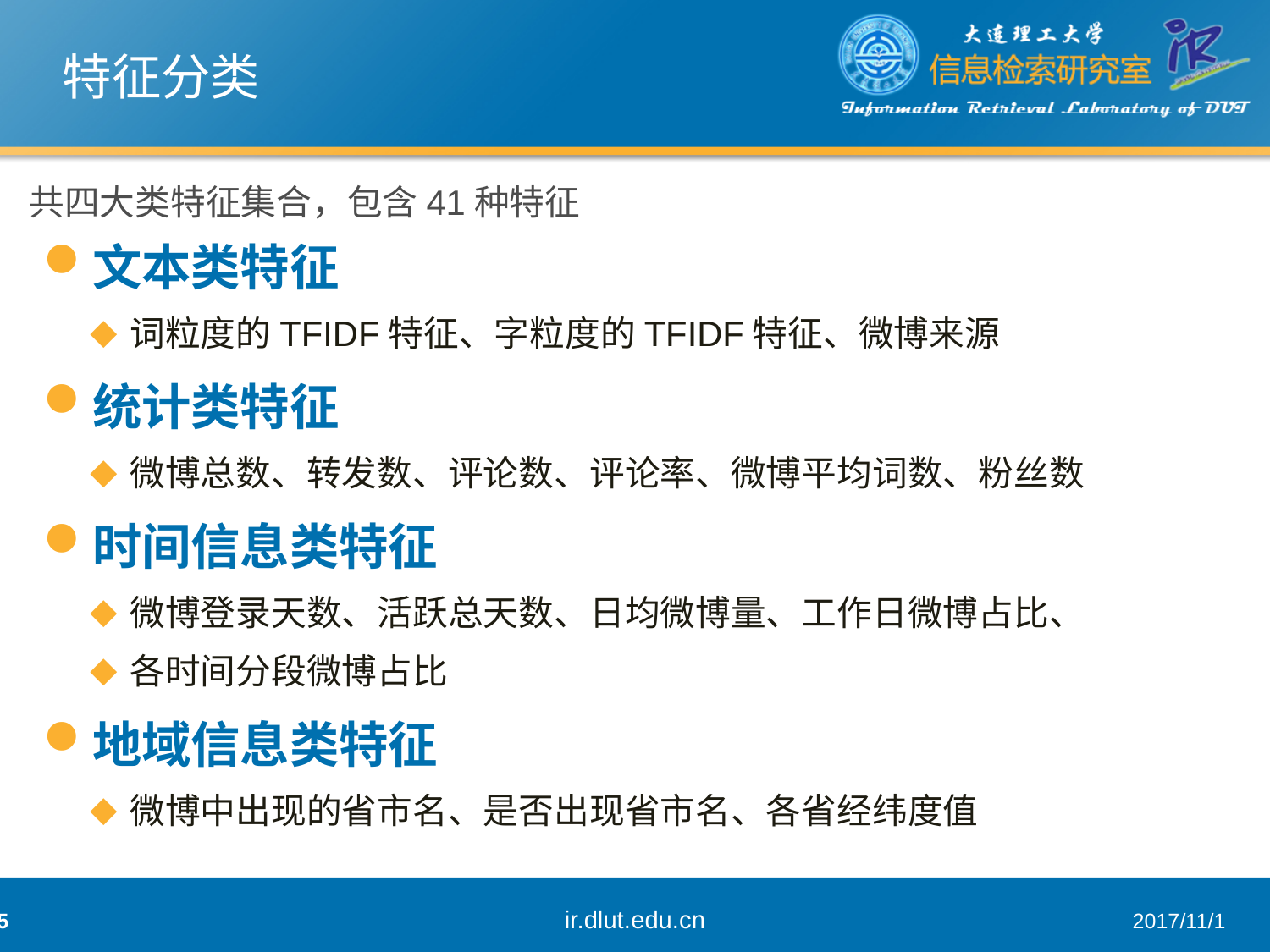

# 特征分类
共四大类特征集合，包含41种特征
文本类特征
词粒度的TFIDF特征、字粒度的TFIDF特征、微博来源
统计类特征
微博总数、转发数、评论数、评论率、微博平均词数、粉丝数
时间信息类特征
微博登录天数、活跃总天数、日均微博量、工作日微博占比、
各时间分段微博占比
地域信息类特征
微博中出现的省市名、是否出现省市名、各省经纬度值